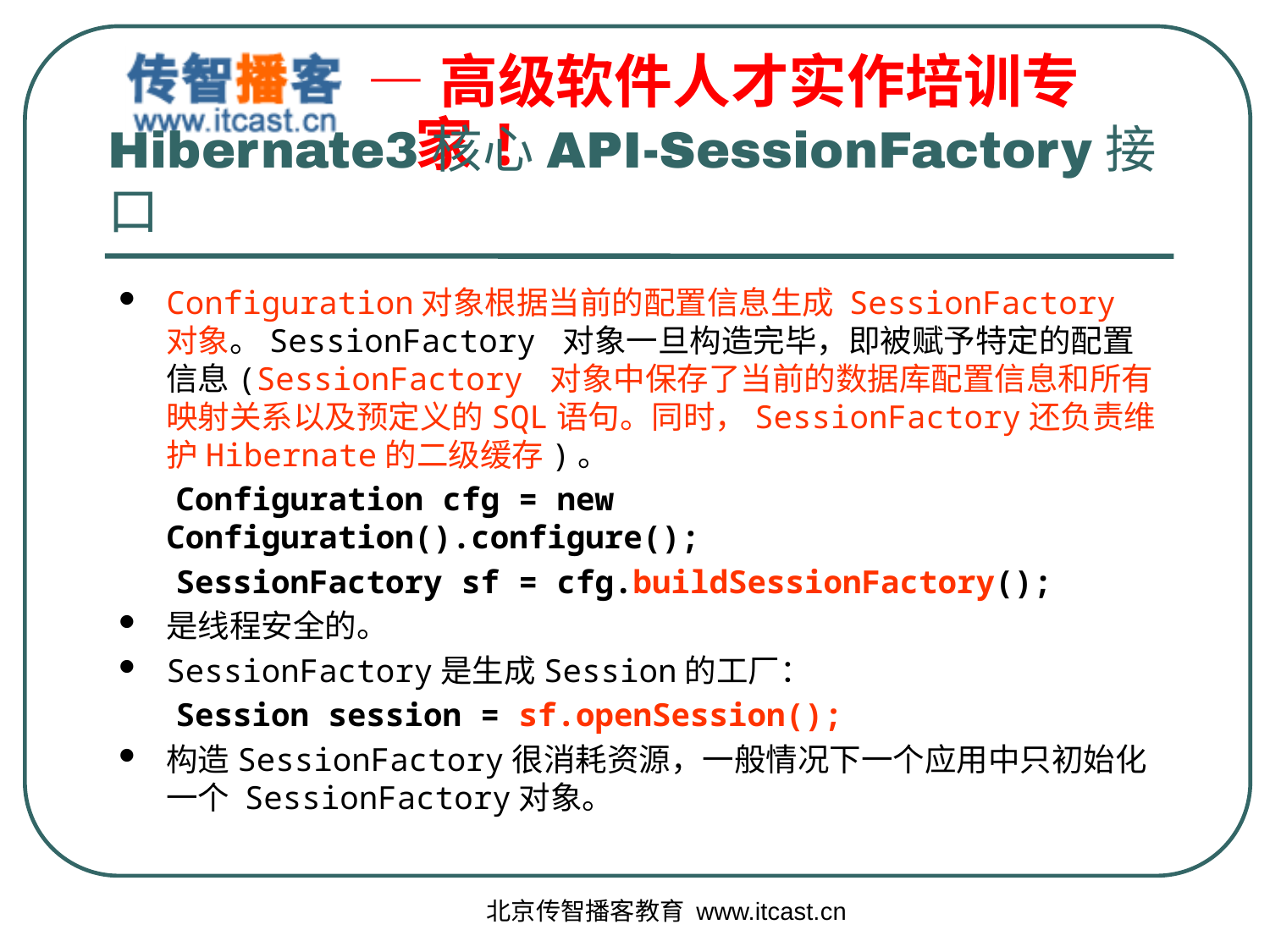

# Hibernate3核心API-SessionFactory接口
Configuration对象根据当前的配置信息生成 SessionFactory 对象。SessionFactory 对象一旦构造完毕，即被赋予特定的配置信息(SessionFactory 对象中保存了当前的数据库配置信息和所有映射关系以及预定义的SQL语句。同时，SessionFactory还负责维护Hibernate的二级缓存)。
   Configuration cfg = new Configuration().configure();
   SessionFactory sf = cfg.buildSessionFactory();
是线程安全的。
SessionFactory是生成Session的工厂：
   Session session = sf.openSession();
构造SessionFactory很消耗资源，一般情况下一个应用中只初始化一个 SessionFactory对象。
北京传智播客教育 www.itcast.cn